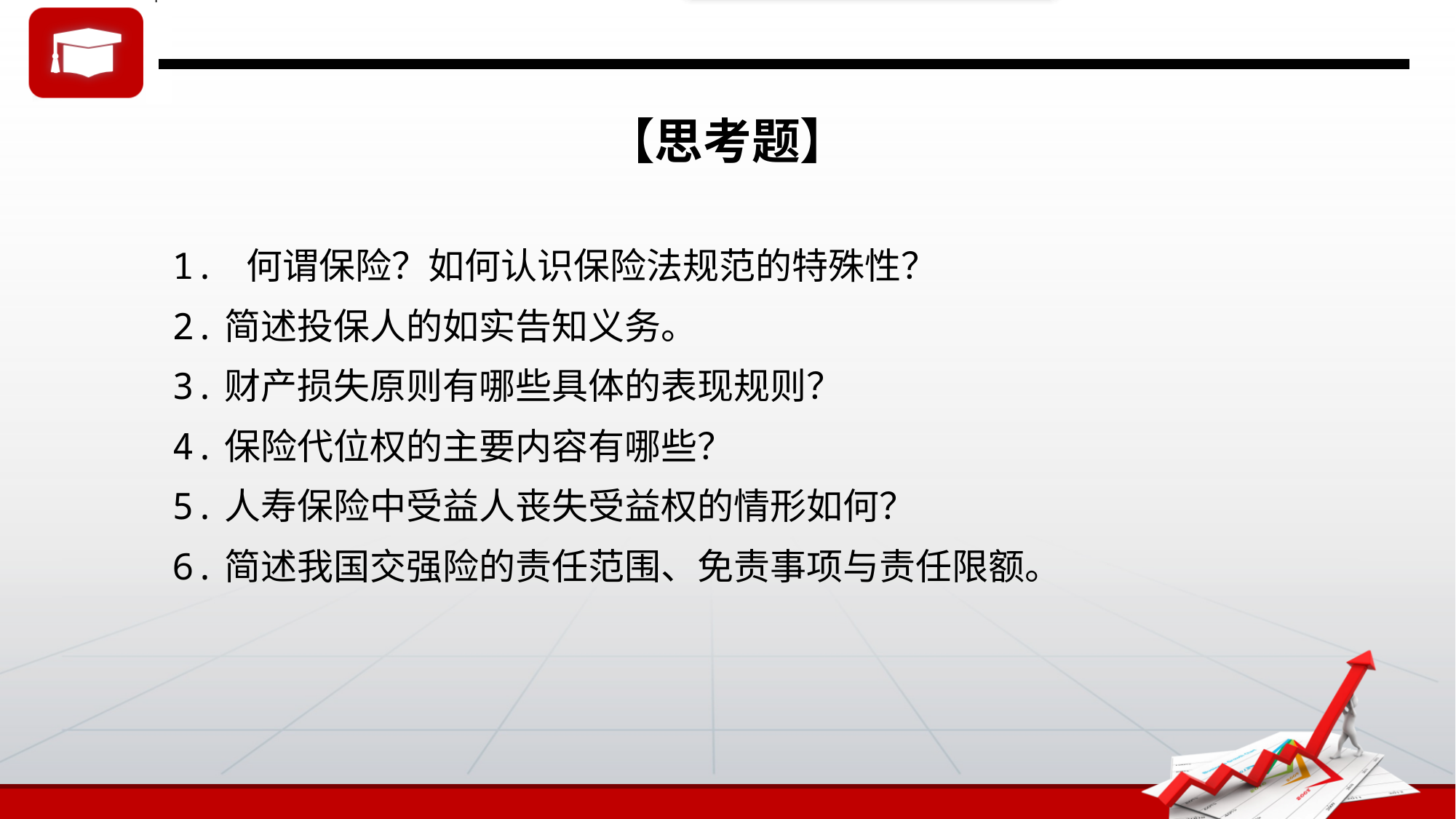

【思考题】

1. 何谓保险？如何认识保险法规范的特殊性？
2.简述投保人的如实告知义务。
3.财产损失原则有哪些具体的表现规则？
4.保险代位权的主要内容有哪些？
5.人寿保险中受益人丧失受益权的情形如何？
6.简述我国交强险的责任范围、免责事项与责任限额。